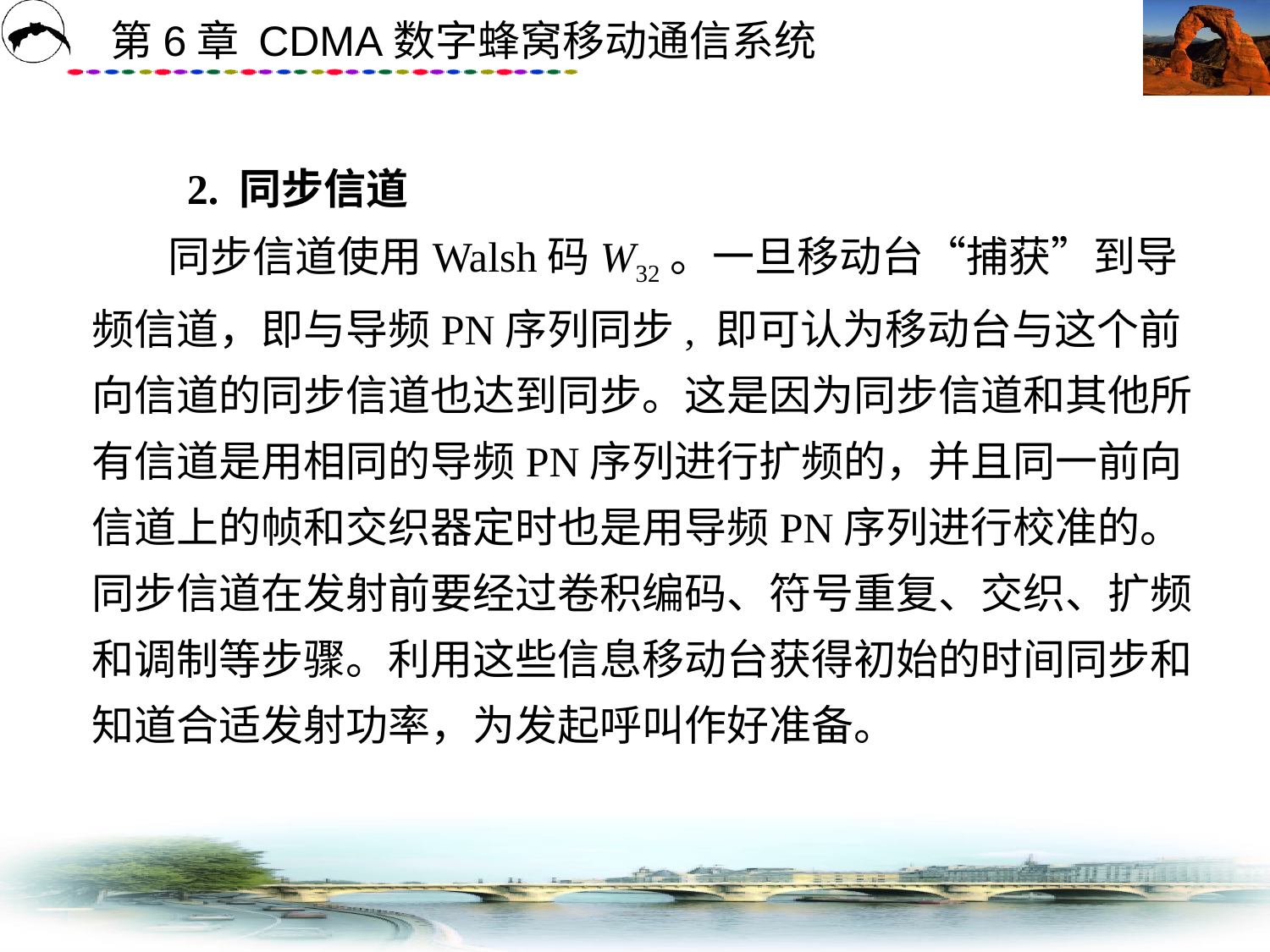

# 2. 同步信道　 同步信道使用Walsh码W32。一旦移动台“捕获”到导频信道，即与导频PN序列同步, 即可认为移动台与这个前向信道的同步信道也达到同步。这是因为同步信道和其他所有信道是用相同的导频PN序列进行扩频的，并且同一前向信道上的帧和交织器定时也是用导频PN序列进行校准的。同步信道在发射前要经过卷积编码、符号重复、交织、扩频和调制等步骤。利用这些信息移动台获得初始的时间同步和知道合适发射功率，为发起呼叫作好准备。